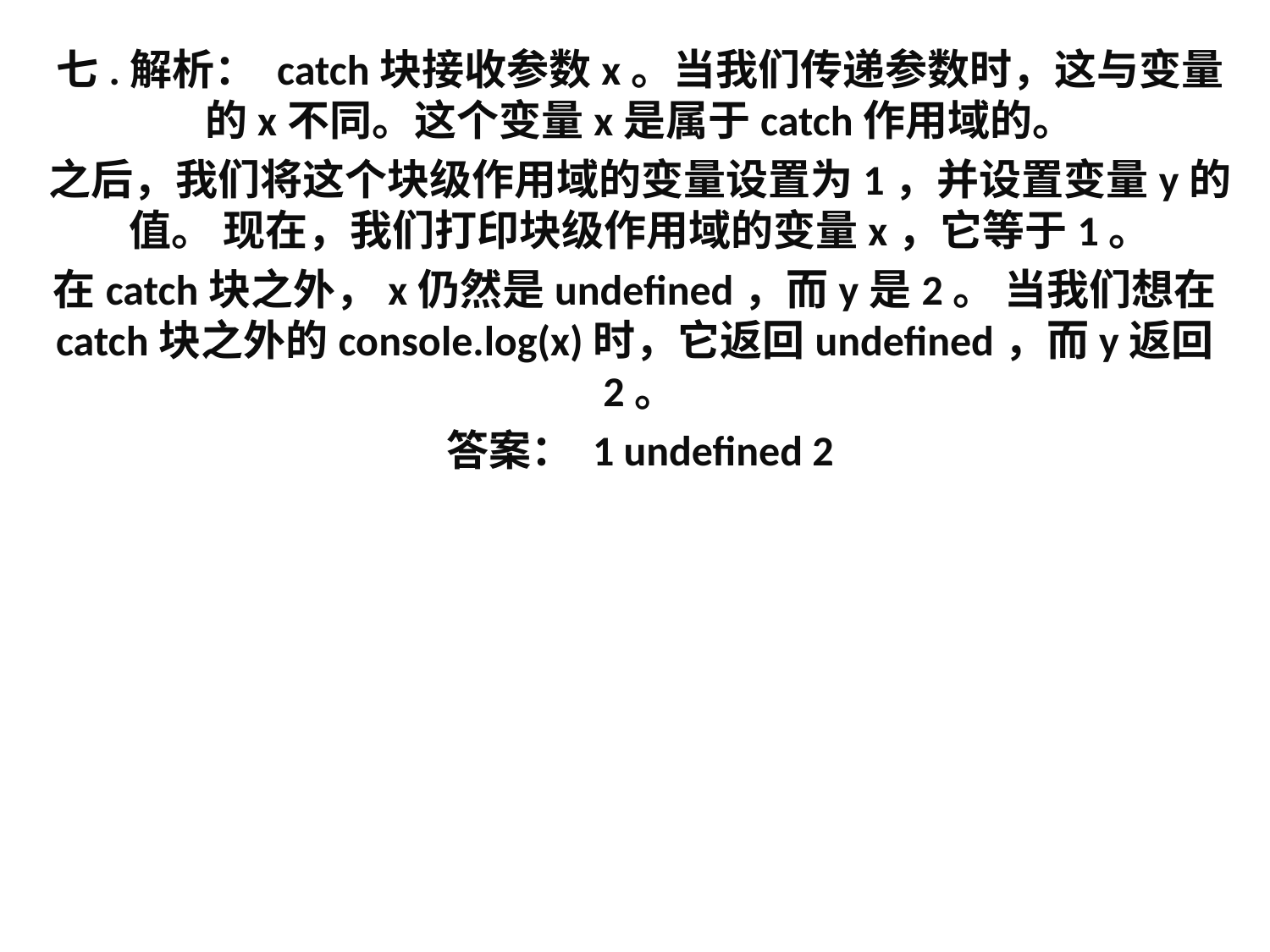

七.解析： catch块接收参数x。当我们传递参数时，这与变量的x不同。这个变量x是属于catch作用域的。
之后，我们将这个块级作用域的变量设置为1，并设置变量y的值。 现在，我们打印块级作用域的变量x，它等于1。
在catch块之外，x仍然是undefined，而y是2。 当我们想在catch块之外的console.log(x)时，它返回undefined，而y返回2。
答案： 1 undefined 2